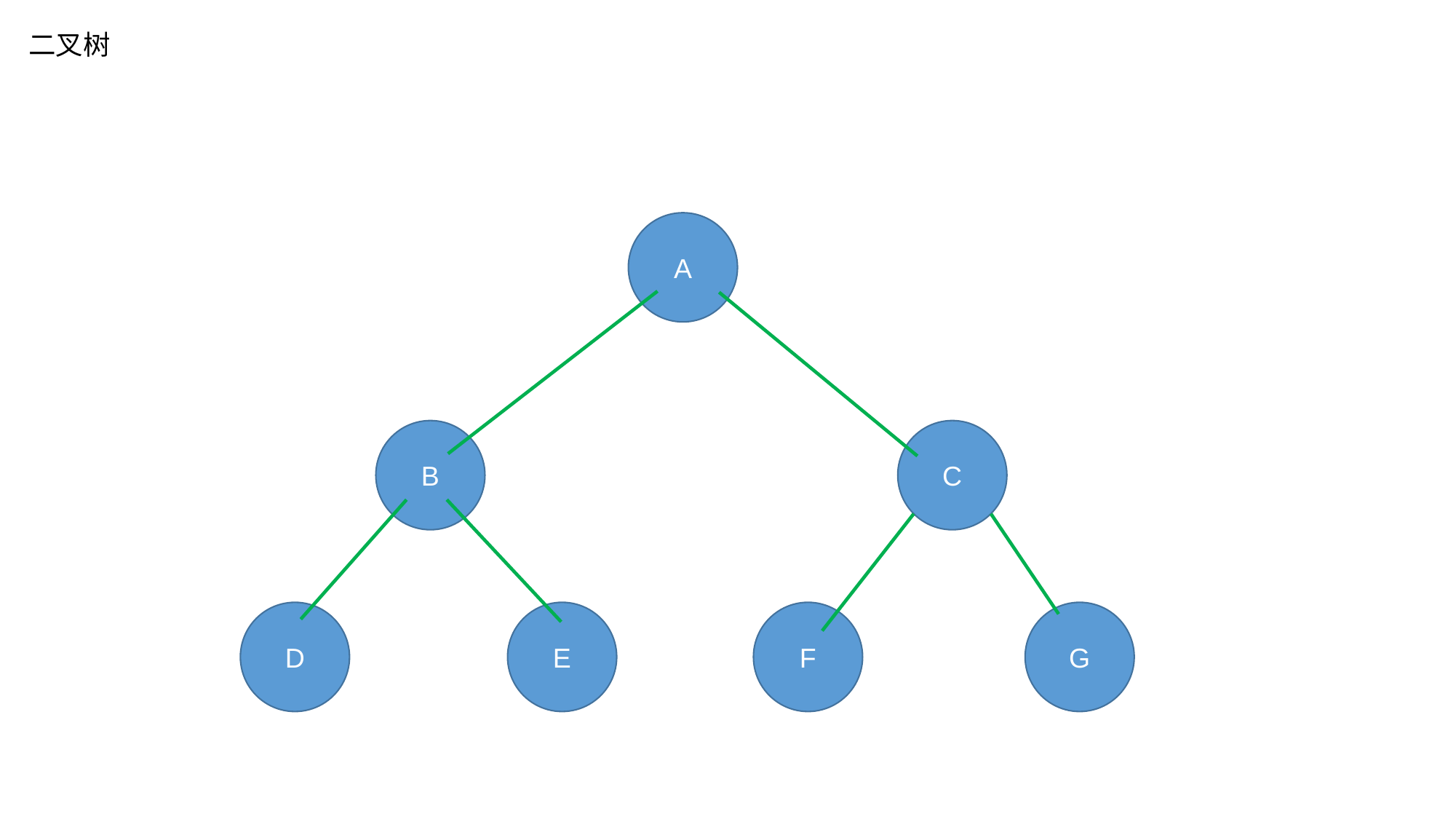

二叉树
A
B
C
D
E
F
G